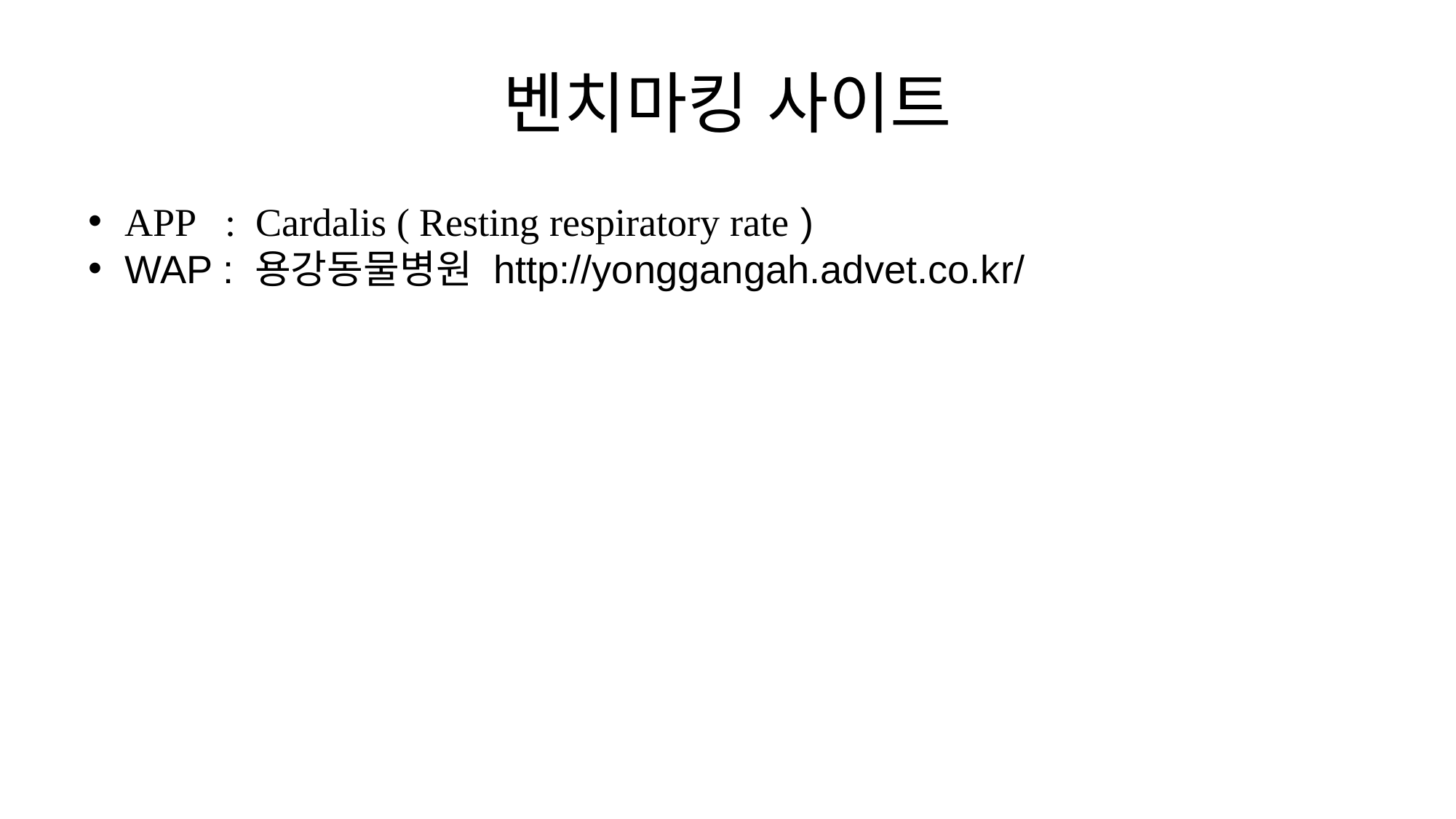

# 벤치마킹 사이트
APP   :  Cardalis ( Resting respiratory rate )
WAP : 용강동물병원 http://yonggangah.advet.co.kr/